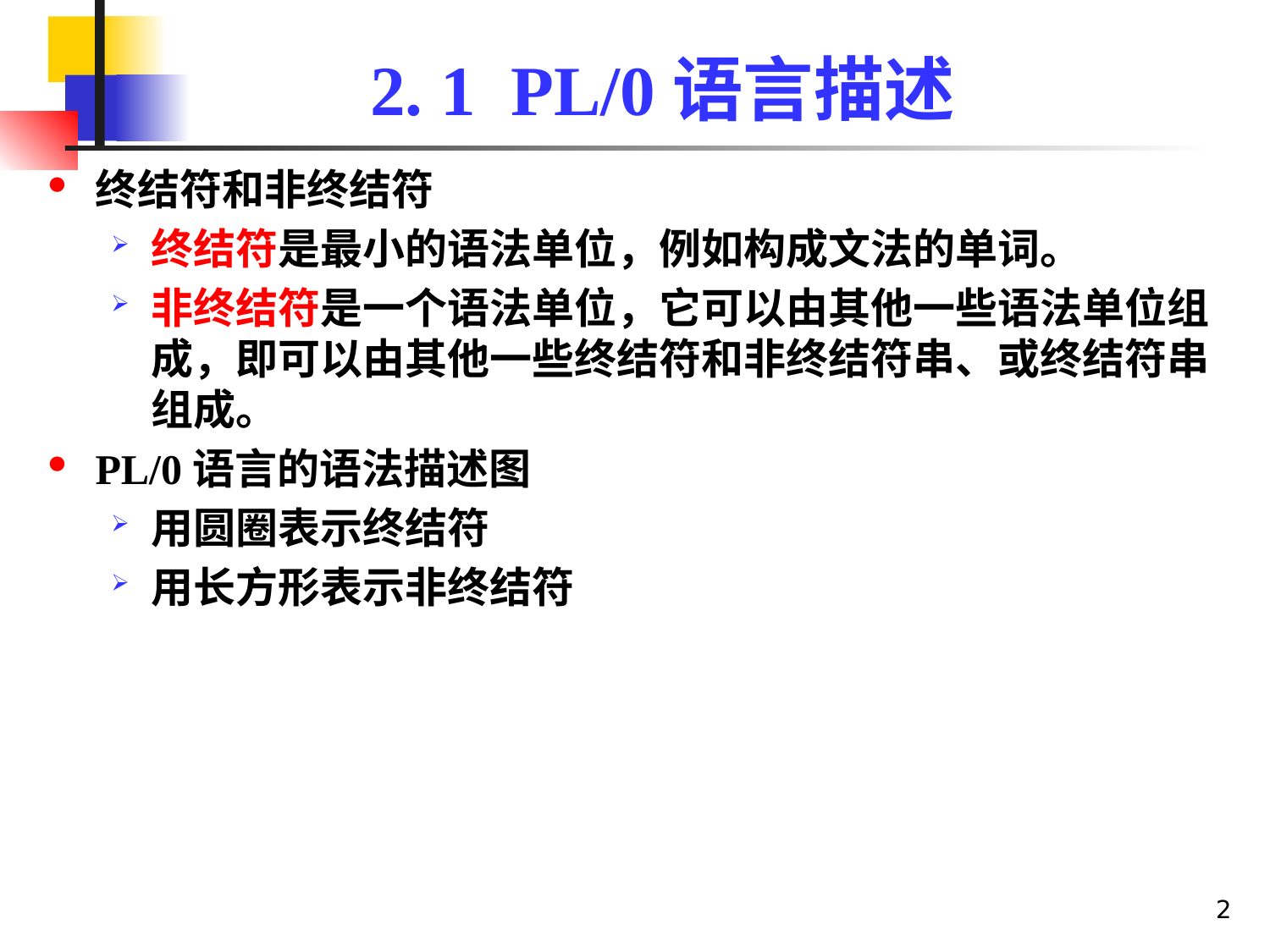

# 2. 1  PL/0语言描述
终结符和非终结符
终结符是最小的语法单位，例如构成文法的单词。
非终结符是一个语法单位，它可以由其他一些语法单位组成，即可以由其他一些终结符和非终结符串、或终结符串组成。
PL/0语言的语法描述图
用圆圈表示终结符
用长方形表示非终结符

2